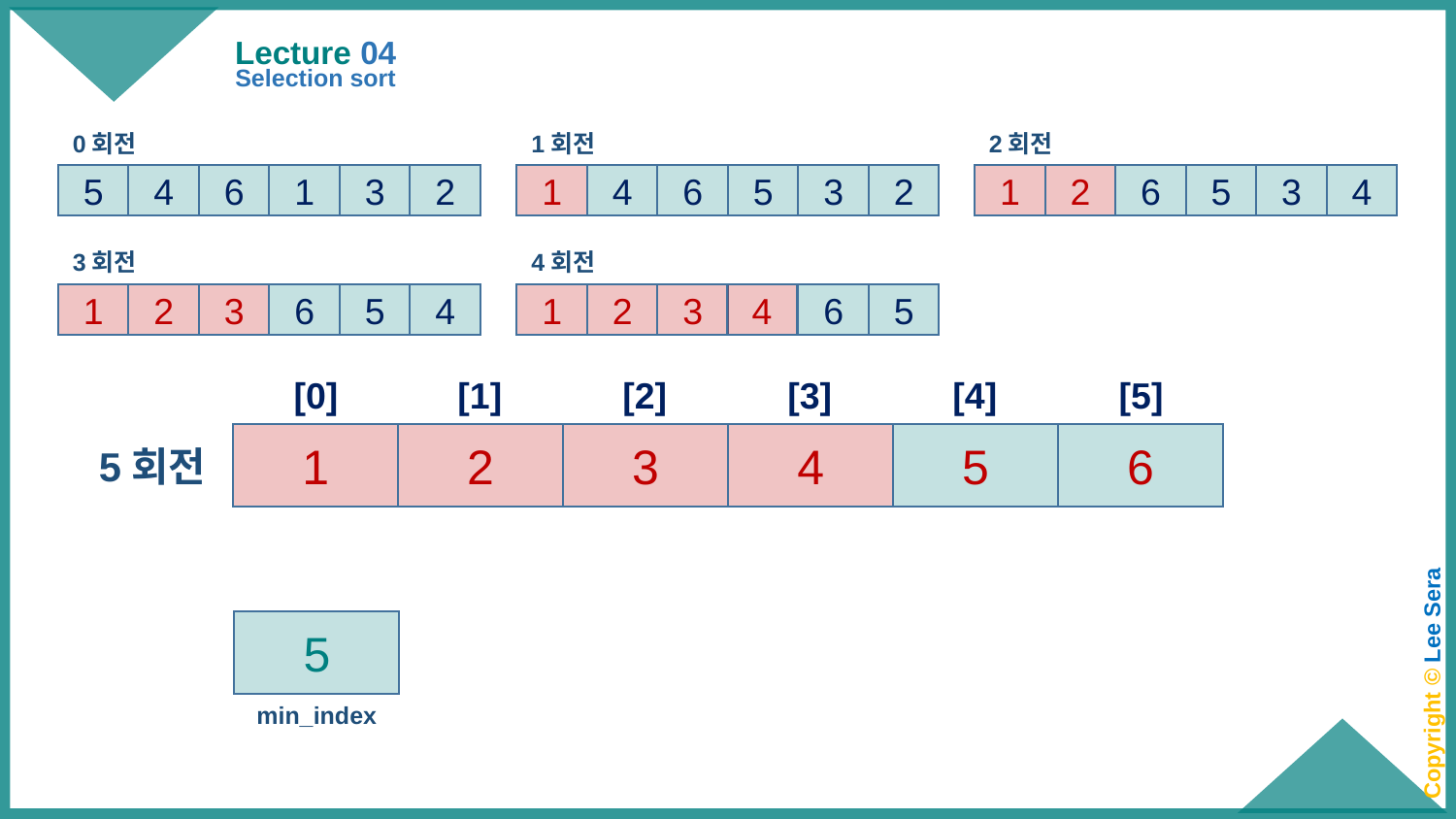

# Lecture 04
Selection sort
0회전
5
4
6
1
3
2
1회전
1
4
6
5
3
2
2회전
1
2
6
5
3
4
3회전
1
2
3
6
5
4
4회전
1
2
3
4
6
5
[0]
[1]
[2]
[3]
[4]
[5]
1
2
3
4
5
6
5회전
5
min_index
Copyright © Lee Sera